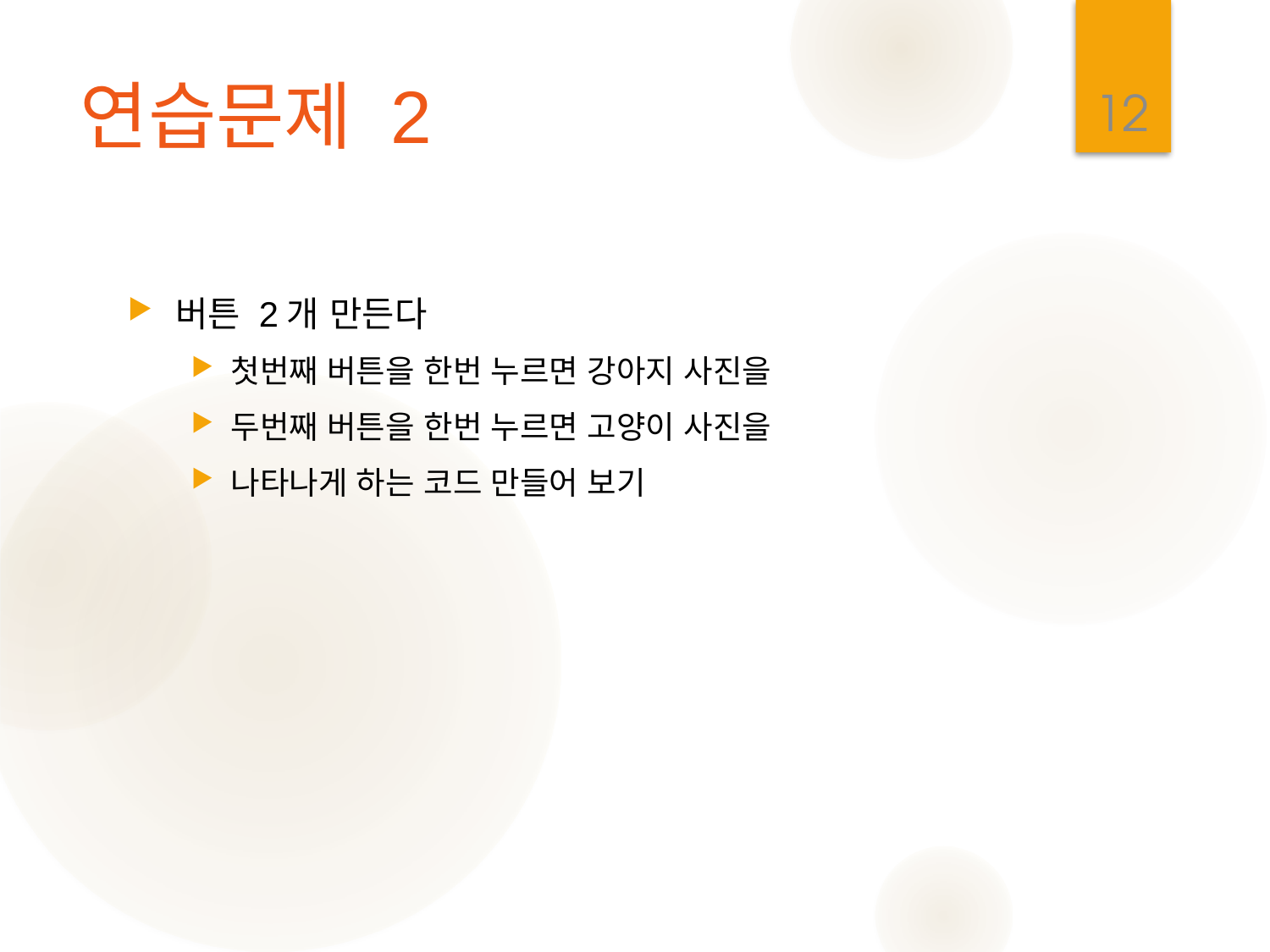

12
# 연습문제 2
버튼 2개 만든다
첫번째 버튼을 한번 누르면 강아지 사진을
두번째 버튼을 한번 누르면 고양이 사진을
나타나게 하는 코드 만들어 보기